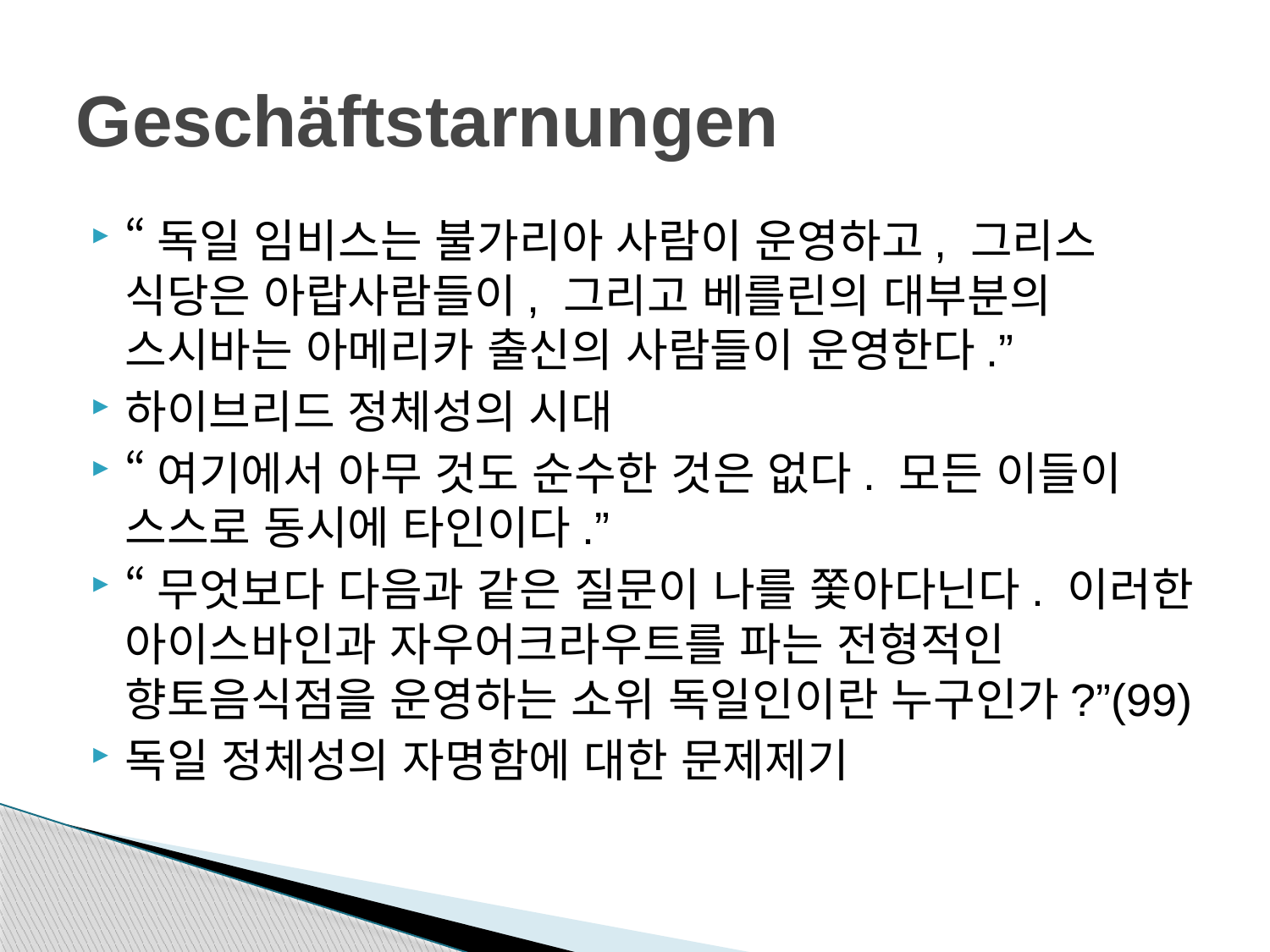

# Geschäftstarnungen
“독일 임비스는 불가리아 사람이 운영하고, 그리스 식당은 아랍사람들이, 그리고 베를린의 대부분의 스시바는 아메리카 출신의 사람들이 운영한다.”
하이브리드 정체성의 시대
“여기에서 아무 것도 순수한 것은 없다. 모든 이들이 스스로 동시에 타인이다.”
“무엇보다 다음과 같은 질문이 나를 쫓아다닌다. 이러한 아이스바인과 자우어크라우트를 파는 전형적인 향토음식점을 운영하는 소위 독일인이란 누구인가?”(99)
독일 정체성의 자명함에 대한 문제제기